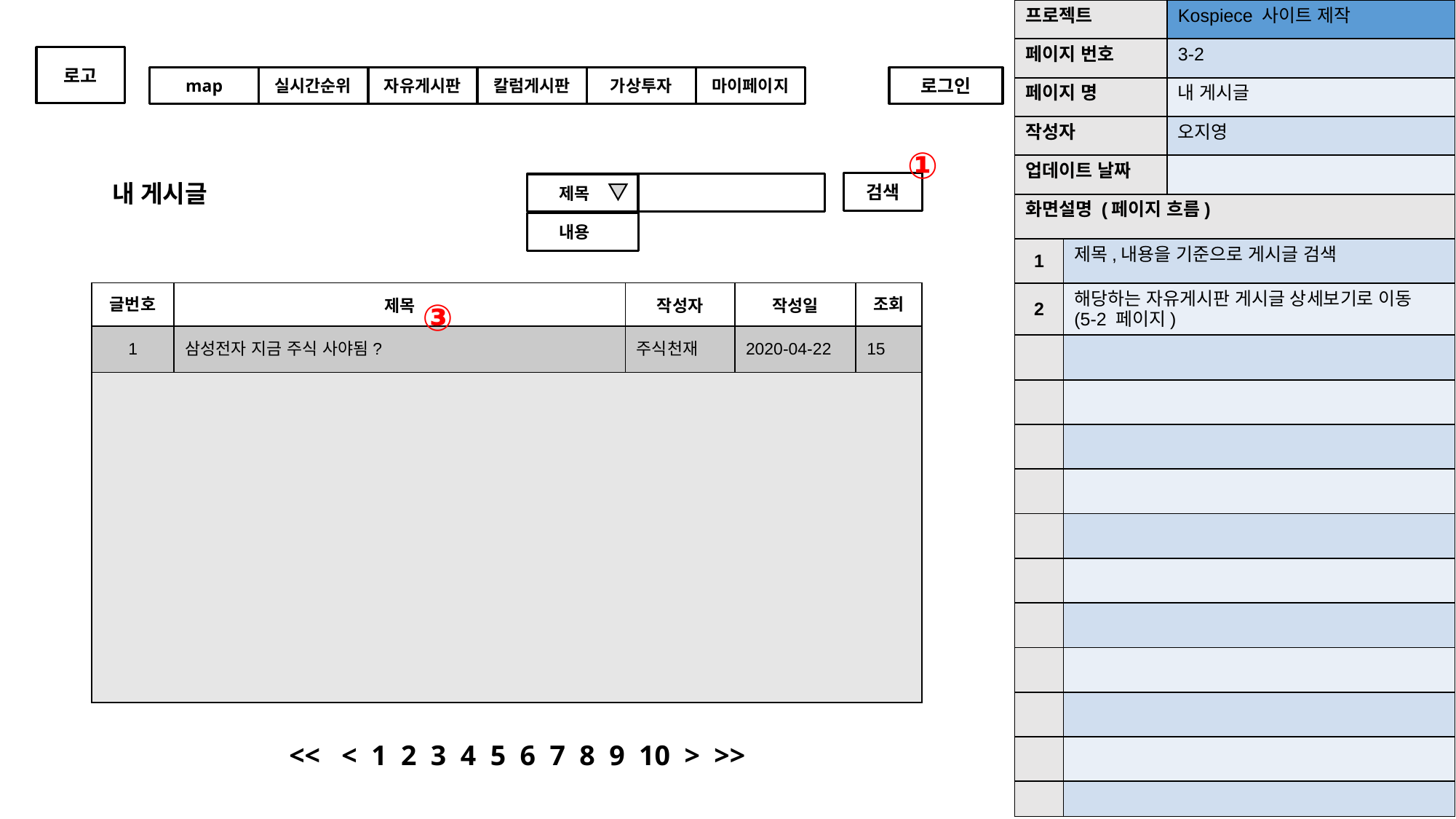

| 프로젝트 | Kospiece 사이트 제작 |
| --- | --- |
| 페이지 번호 | 3-2 |
| 페이지 명 | 내 게시글 |
| 작성자 | 오지영 |
| 업데이트 날짜 |  |
로고
map
실시간순위
자유게시판
칼럼게시판
가상투자
마이페이지
로그인
①
내 게시글
검색

    제목

| 화면설명 (페이지 흐름) |  |
| --- | --- |
| 1 | 제목,내용을 기준으로 게시글 검색 |
| 2 | 해당하는 자유게시판 게시글 상세보기로 이동 (5-2 페이지) |
|  |  |
|  |  |
|  |  |
|  |  |
|  |  |
|  |  |
|  |  |
|  |  |
|  |  |
|  |  |
|  |  |
    내용
| 글번호 | 제목 | 작성자 | 작성일 | 조회 |
| --- | --- | --- | --- | --- |
| 1 | 삼성전자 지금 주식 사야됨? | 주식천재 | 2020-04-22 | 15 |
|  |  |  |  |  |
③
<<   <  1  2  3  4  5  6  7  8  9  10  >  >>